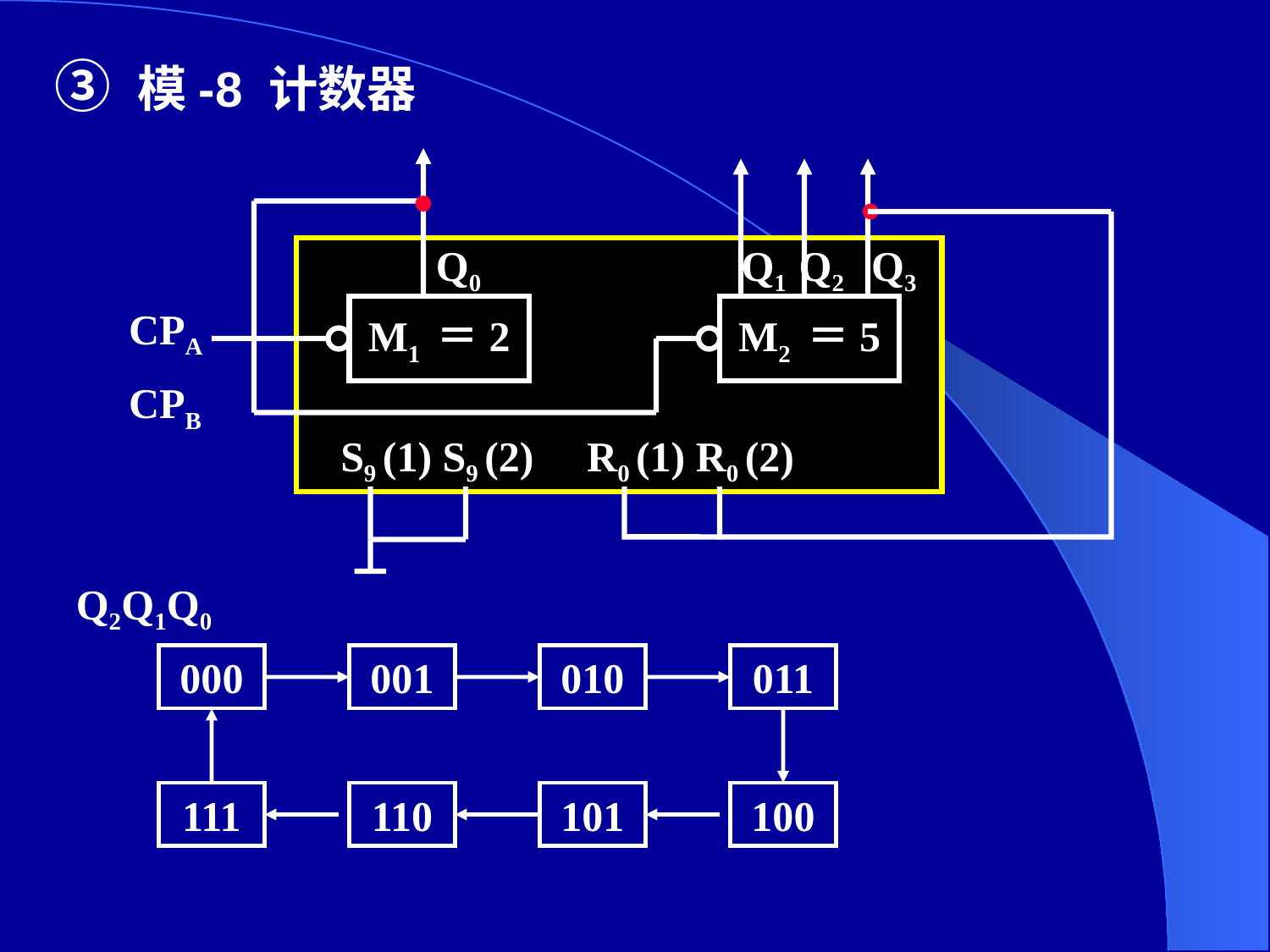

③ 模-8 计数器

Q0                         Q1  Q2   Q3

CPA
M1 ＝2
M2 ＝5

CPB

S9 (1) S9 (2)     R0 (1) R0 (2)

Q2Q1Q0

000
001
010
011

111
110
101
100